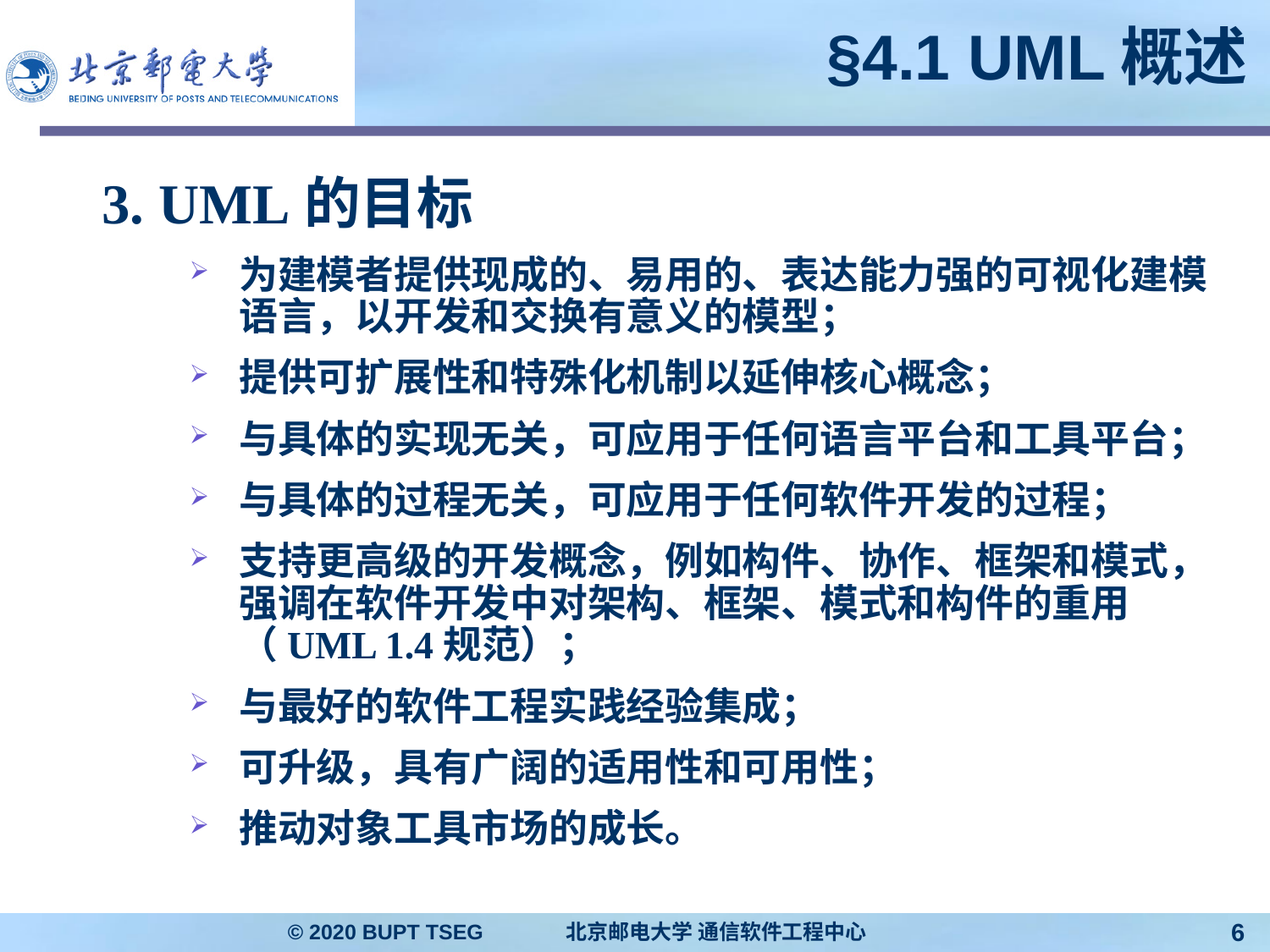

# §4.1 UML概述
3. UML的目标
为建模者提供现成的、易用的、表达能力强的可视化建模语言，以开发和交换有意义的模型；
提供可扩展性和特殊化机制以延伸核心概念；
与具体的实现无关，可应用于任何语言平台和工具平台；
与具体的过程无关，可应用于任何软件开发的过程；
支持更高级的开发概念，例如构件、协作、框架和模式，强调在软件开发中对架构、框架、模式和构件的重用（UML 1.4规范）；
与最好的软件工程实践经验集成；
可升级，具有广阔的适用性和可用性；
推动对象工具市场的成长。
© 2020 BUPT TSEG             北京邮电大学 通信软件工程中心